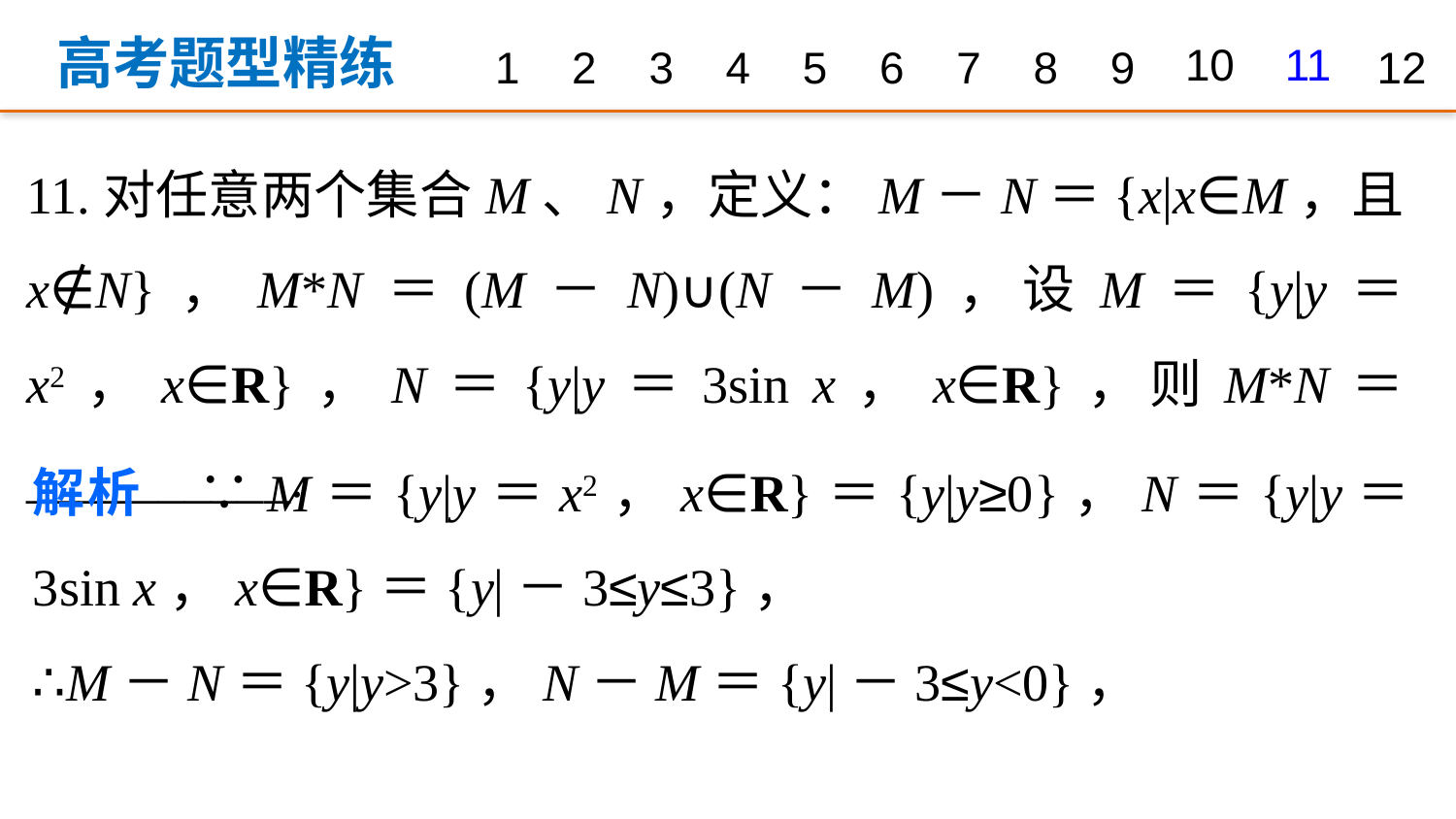

高考题型精练
1
2
3
4
5
6
7
8
9
10
11
12
11.对任意两个集合M、N，定义：M－N＝{x|x∈M，且x∉N}，M*N＝(M－N)∪(N－M)，设M＝{y|y＝x2，x∈R}，N＝{y|y＝3sin x，x∈R}，则M*N＝__________.
解析　∵M＝{y|y＝x2，x∈R}＝{y|y≥0}，N＝{y|y＝3sin x，x∈R}＝{y|－3≤y≤3}，
∴M－N＝{y|y>3}，N－M＝{y|－3≤y<0}，